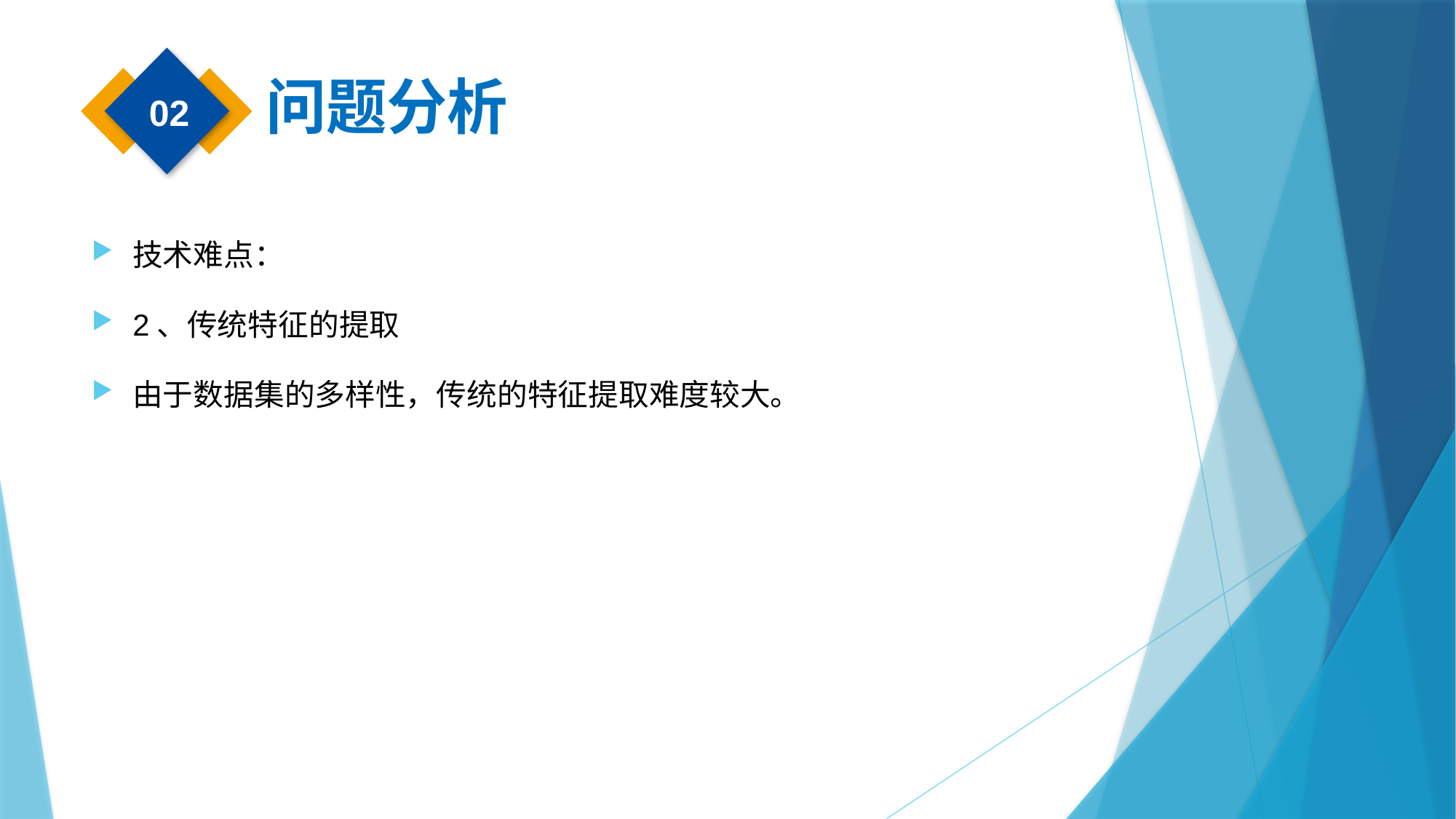

02
问题分析
技术难点：
2、传统特征的提取
由于数据集的多样性，传统的特征提取难度较大。